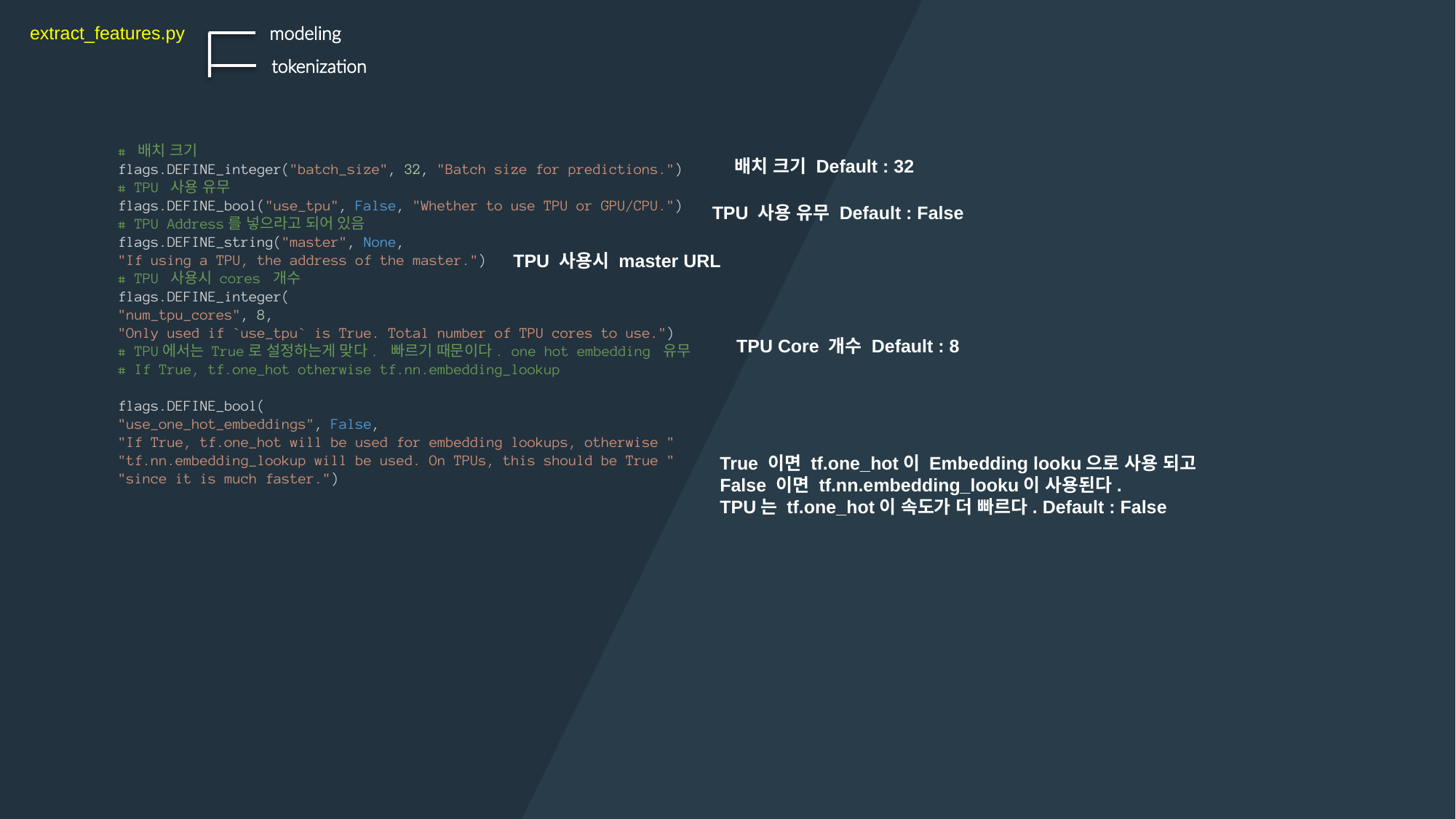

extract_features.py
modeling
tokenization
# 배치 크기
flags.DEFINE_integer("batch_size", 32, "Batch size for predictions.")
# TPU 사용 유무
flags.DEFINE_bool("use_tpu", False, "Whether to use TPU or GPU/CPU.")
# TPU Address를 넣으라고 되어 있음
flags.DEFINE_string("master", None,
"If using a TPU, the address of the master.")
# TPU 사용시 cores 개수
flags.DEFINE_integer(
"num_tpu_cores", 8,
"Only used if `use_tpu` is True. Total number of TPU cores to use.")
# TPU에서는 True로 설정하는게 맞다. 빠르기 때문이다. one hot embedding 유무
# If True, tf.one_hot otherwise tf.nn.embedding_lookup
flags.DEFINE_bool(
"use_one_hot_embeddings", False,
"If True, tf.one_hot will be used for embedding lookups, otherwise "
"tf.nn.embedding_lookup will be used. On TPUs, this should be True "
"since it is much faster.")
배치 크기 Default : 32
TPU 사용 유무 Default : False
TPU 사용시 master URL
TPU Core 개수 Default : 8
True 이면 tf.one_hot이 Embedding looku으로 사용 되고
False 이면 tf.nn.embedding_looku이 사용된다.
TPU는 tf.one_hot이 속도가 더 빠르다. Default : False